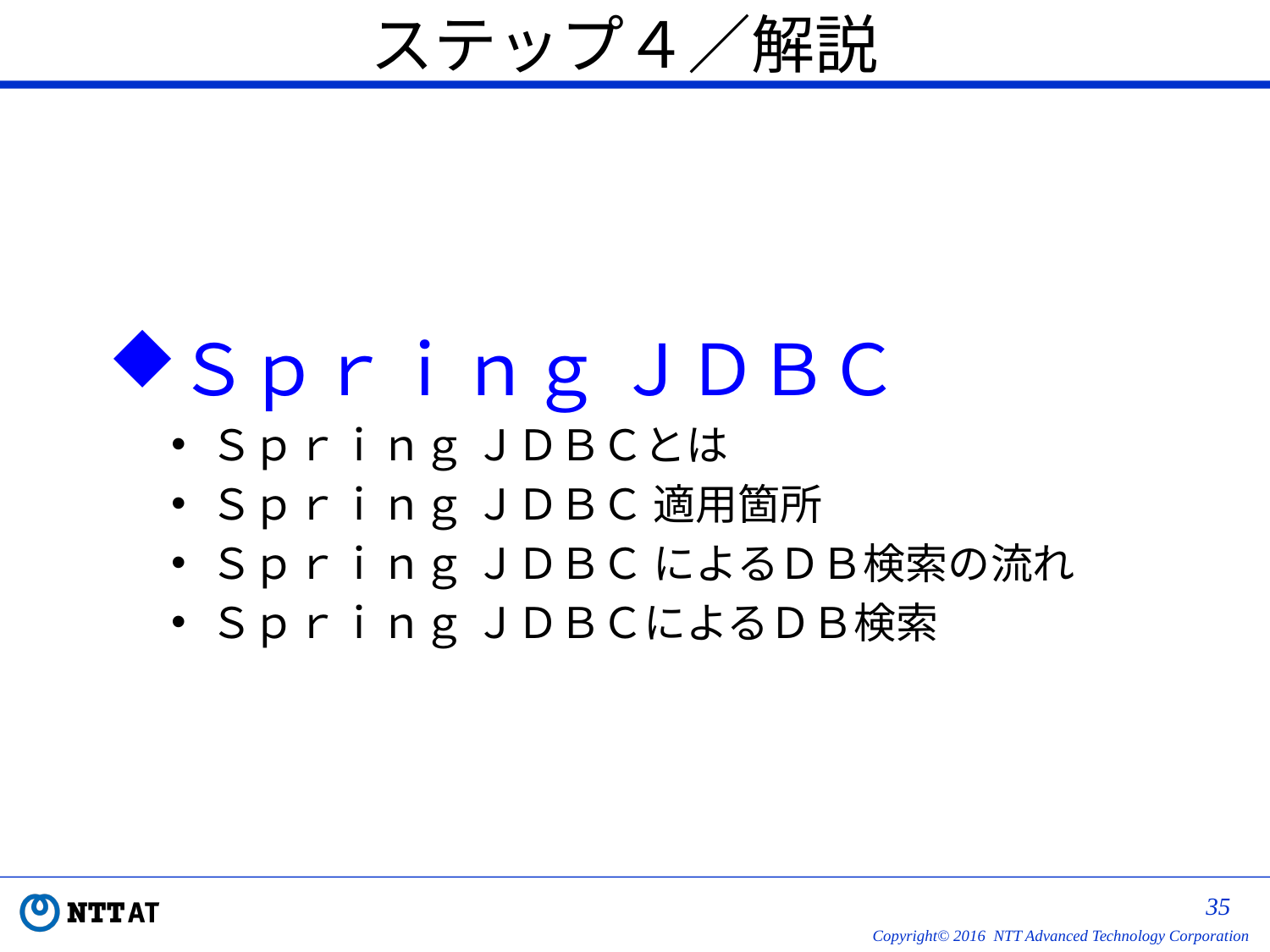

# ステップ４／解説
Ｓｐｒｉｎｇ ＪＤＢＣ
Ｓｐｒｉｎｇ ＪＤＢＣとは
Ｓｐｒｉｎｇ ＪＤＢＣ 適用箇所
Ｓｐｒｉｎｇ ＪＤＢＣ によるＤＢ検索の流れ
Ｓｐｒｉｎｇ ＪＤＢＣによるＤＢ検索
35